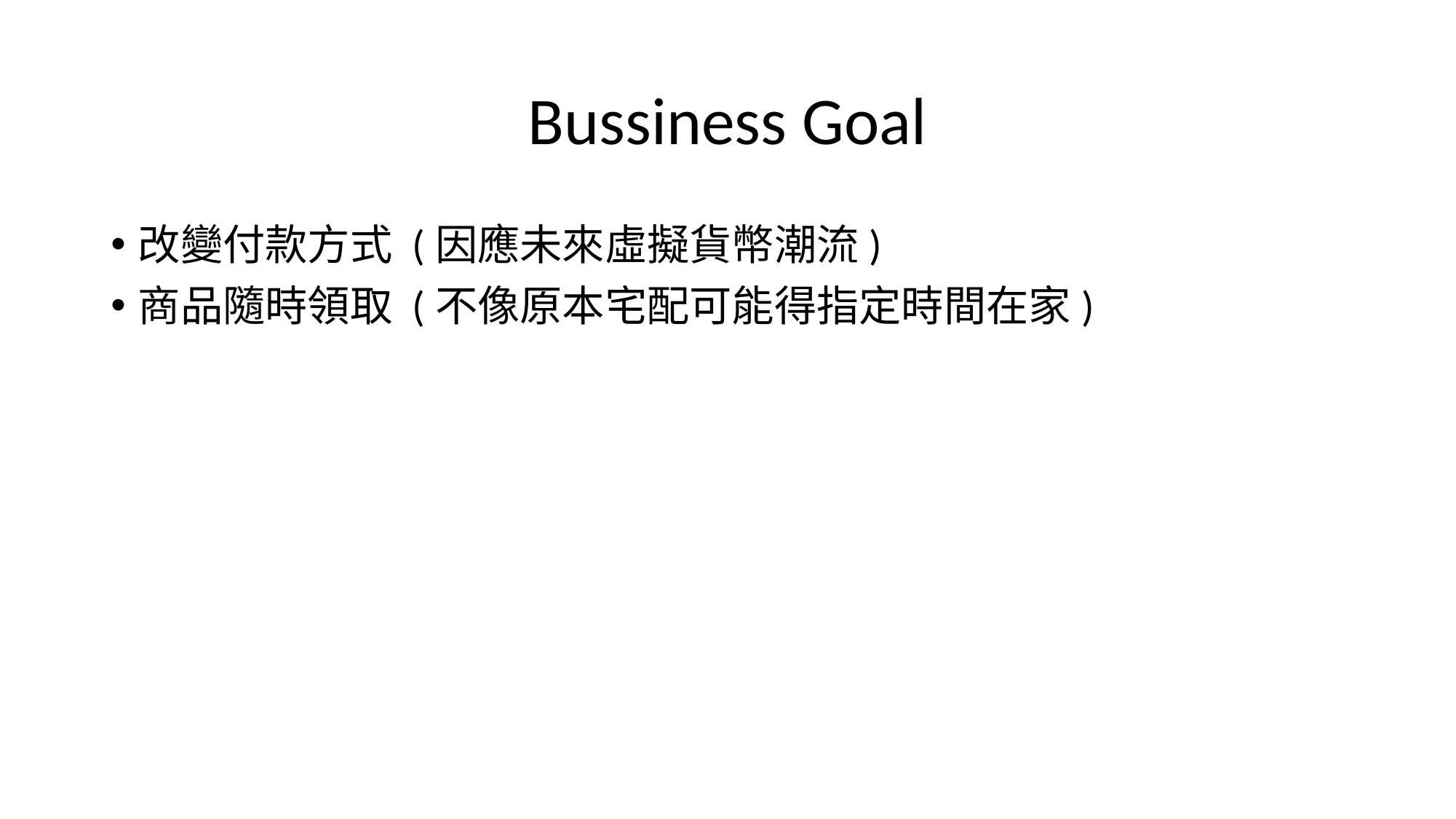

# Bussiness Goal
改變付款方式 (因應未來虛擬貨幣潮流)
商品隨時領取 (不像原本宅配可能得指定時間在家)